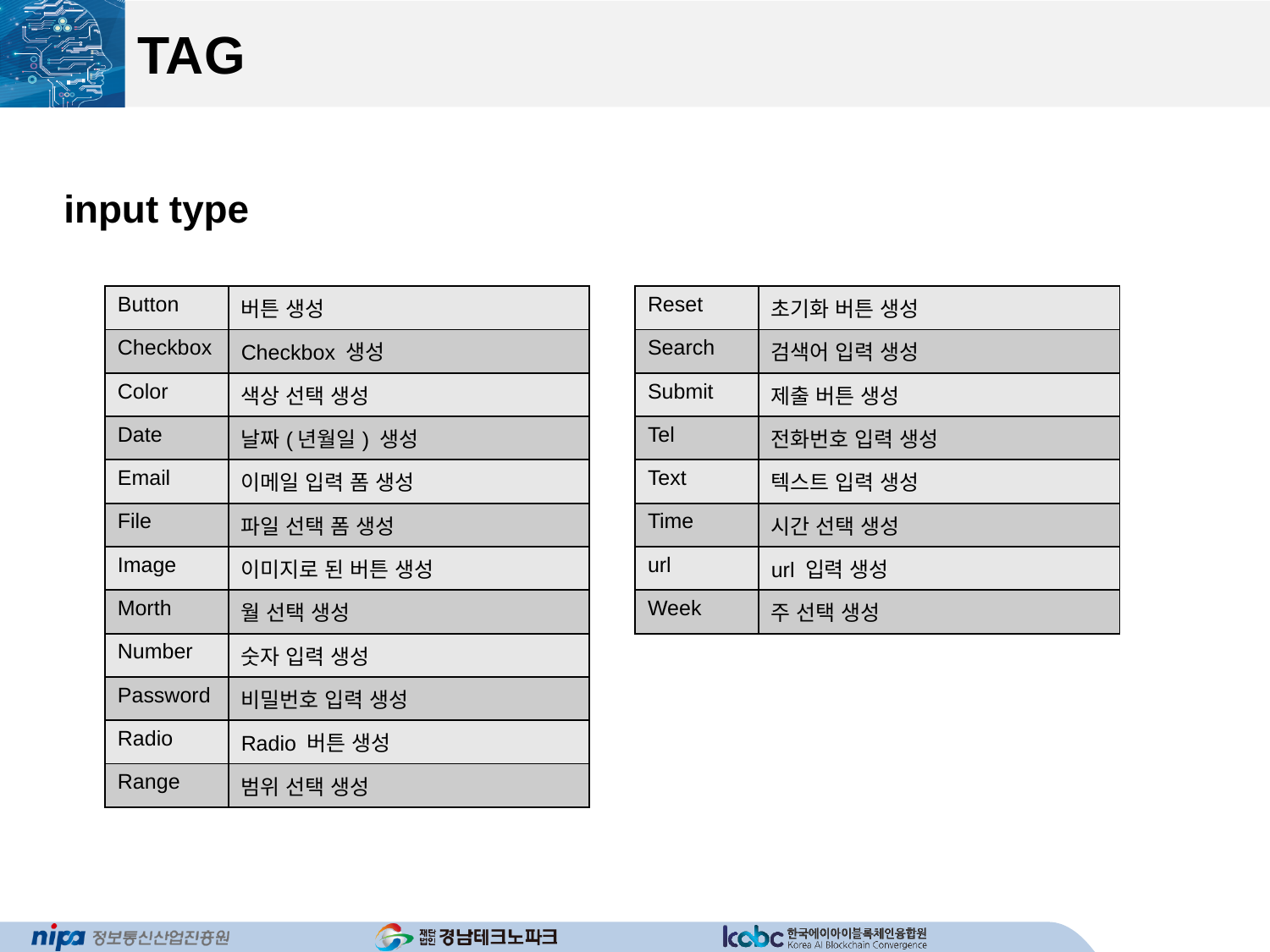

# TAG
input type
| Button | 버튼 생성 |
| --- | --- |
| Checkbox | Checkbox 생성 |
| Color | 색상 선택 생성 |
| Date | 날짜(년월일) 생성 |
| Email | 이메일 입력 폼 생성 |
| File | 파일 선택 폼 생성 |
| Image | 이미지로 된 버튼 생성 |
| Morth | 월 선택 생성 |
| Number | 숫자 입력 생성 |
| Password | 비밀번호 입력 생성 |
| Radio | Radio 버튼 생성 |
| Range | 범위 선택 생성 |
| Reset | 초기화 버튼 생성 |
| --- | --- |
| Search | 검색어 입력 생성 |
| Submit | 제출 버튼 생성 |
| Tel | 전화번호 입력 생성 |
| Text | 텍스트 입력 생성 |
| Time | 시간 선택 생성 |
| url | url 입력 생성 |
| Week | 주 선택 생성 |